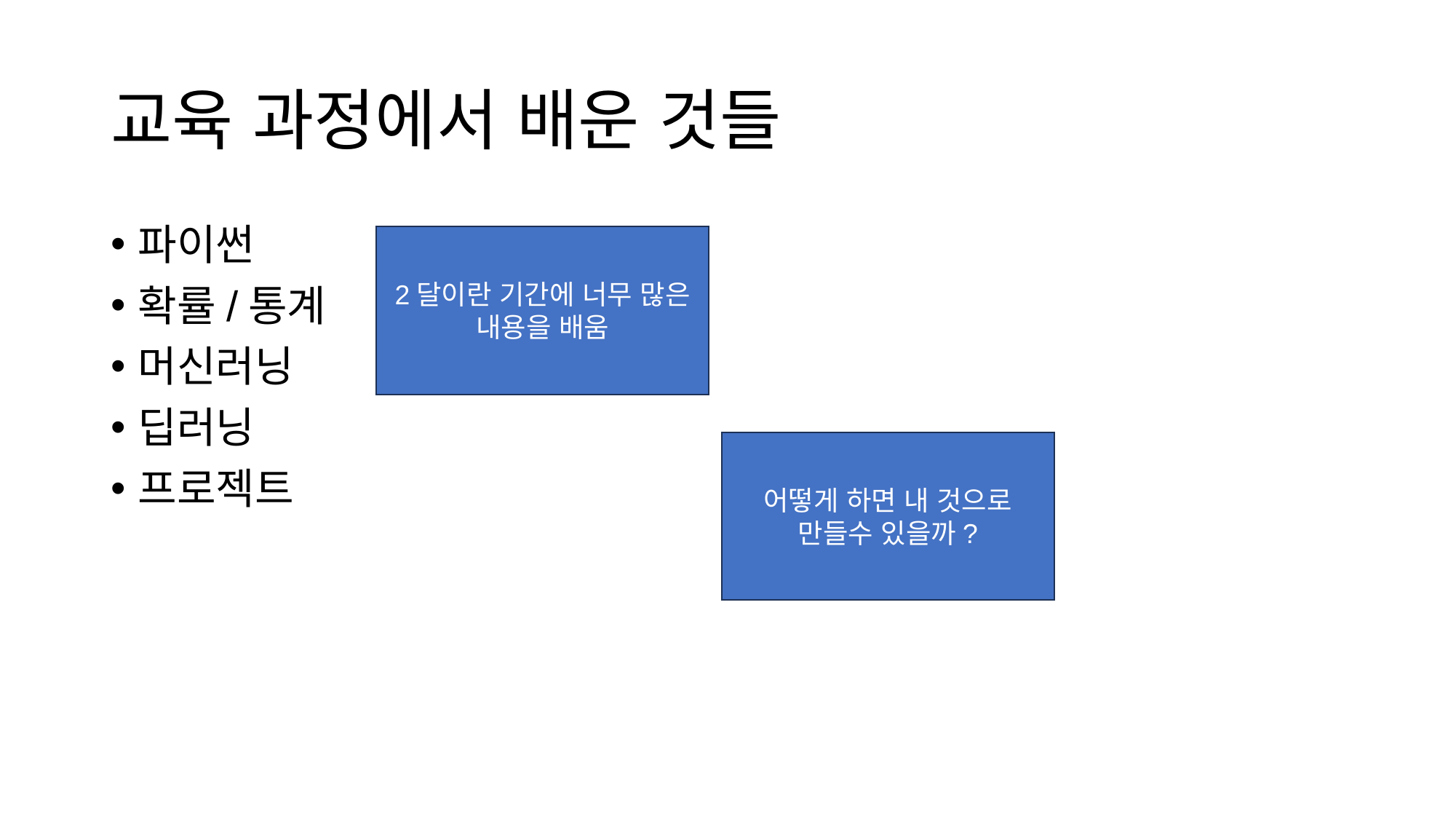

# 교육 과정에서 배운 것들
파이썬
확률/통계
머신러닝
딥러닝
프로젝트
2달이란 기간에 너무 많은 내용을 배움
어떻게 하면 내 것으로 만들수 있을까?